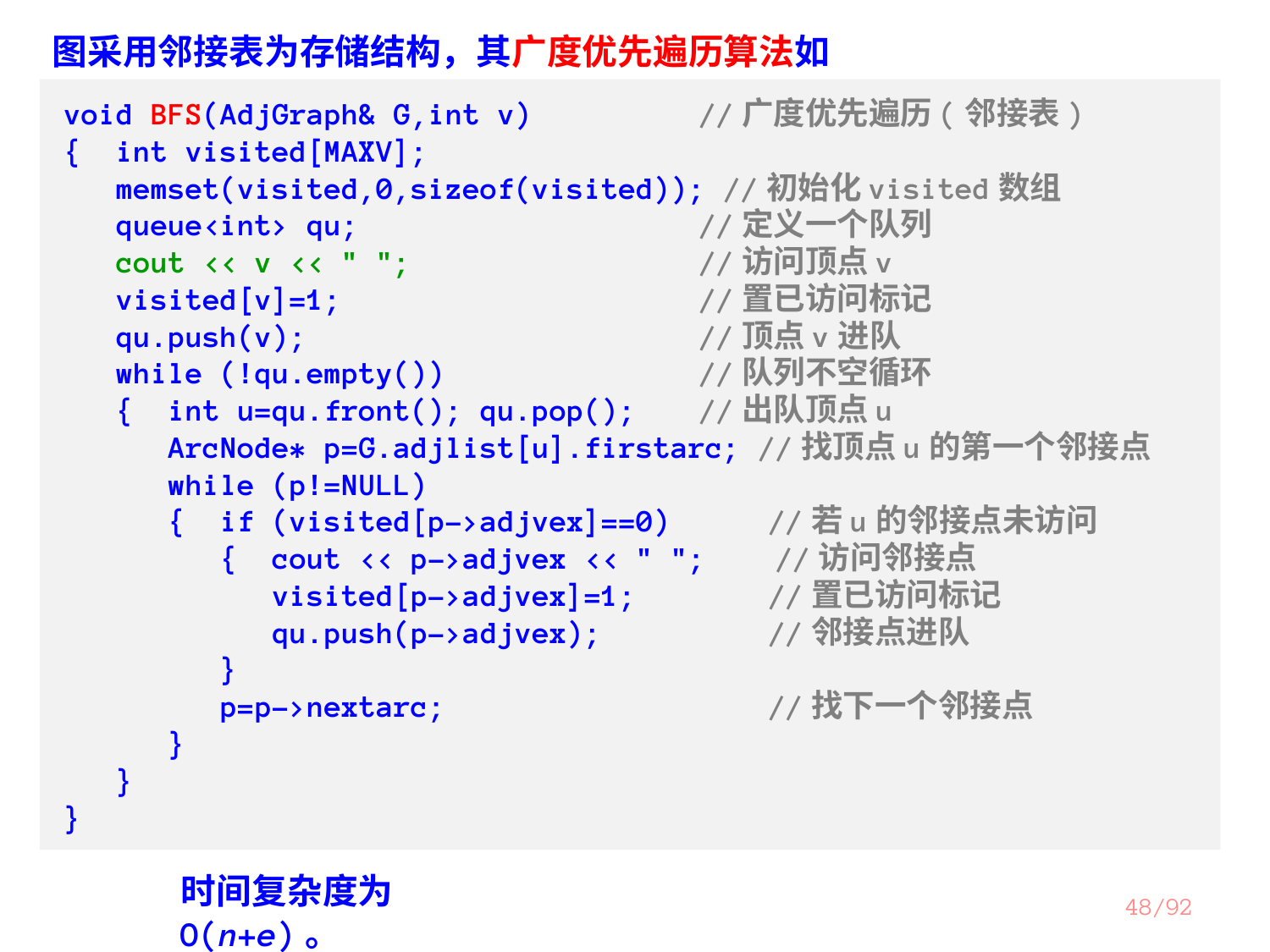

图采用邻接表为存储结构，其广度优先遍历算法如下：
void BFS(AdjGraph& G,int v)		//广度优先遍历(邻接表)
{  int visited[MAXV];
   memset(visited,0,sizeof(visited)); //初始化visited数组
   queue<int> qu;			//定义一个队列
   cout << v << " ";			//访问顶点v
   visited[v]=1;			//置已访问标记
   qu.push(v);				//顶点v进队
   while (!qu.empty())		//队列不空循环
   {  int u=qu.front(); qu.pop();	//出队顶点u
      ArcNode* p=G.adjlist[u].firstarc; //找顶点u的第一个邻接点
      while (p!=NULL)
      {  if (visited[p->adjvex]==0)	    //若u的邻接点未访问
         {  cout << p->adjvex << " ";    //访问邻接点
            visited[p->adjvex]=1;	    //置已访问标记
            qu.push(p->adjvex);	    //邻接点进队
         }
         p=p->nextarc;		    //找下一个邻接点
      }
   }
}
时间复杂度为O(n+e)。
48/92